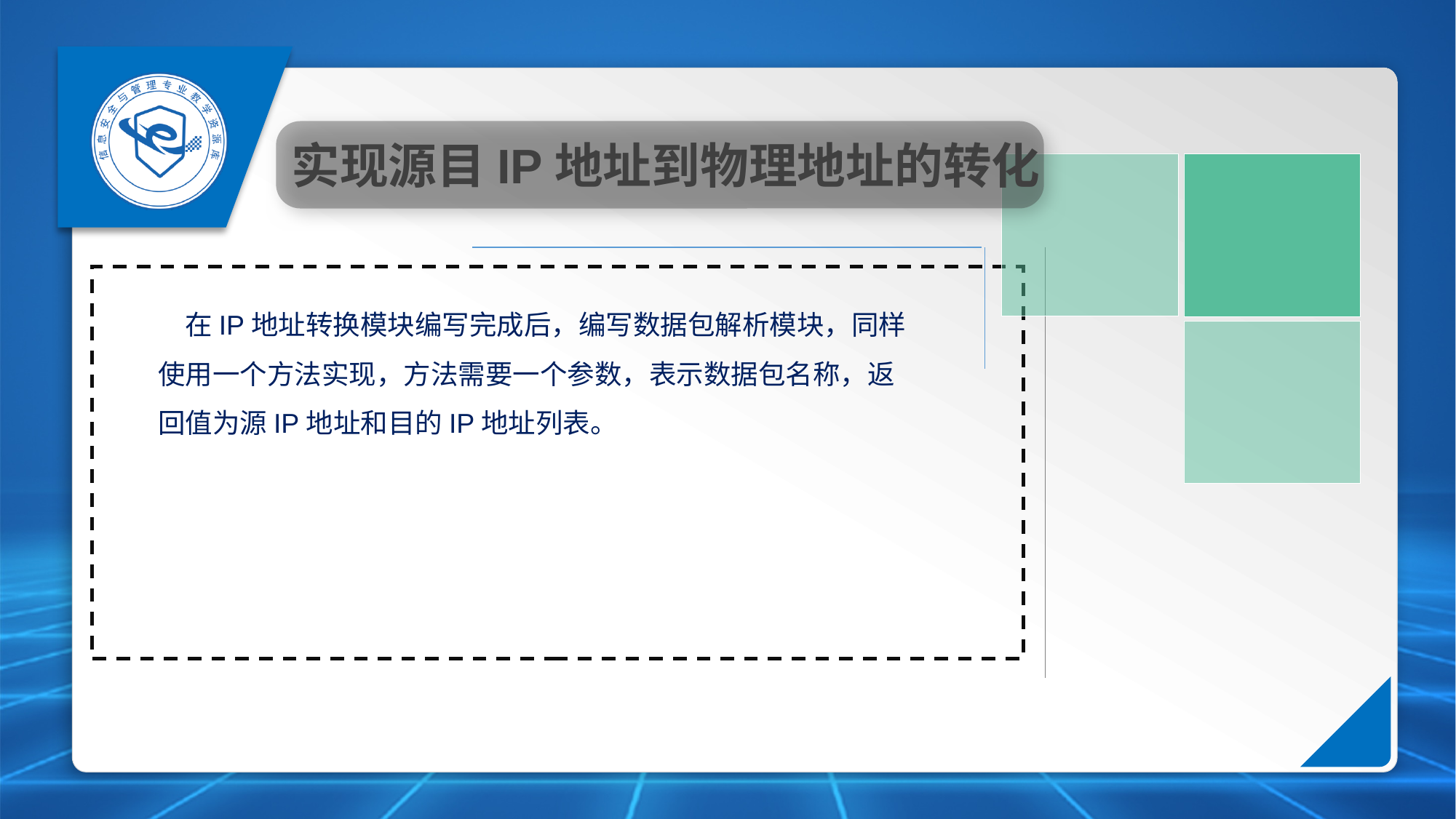

实现源目IP地址到物理地址的转化

在IP地址转换模块编写完成后，编写数据包解析模块，同样使用一个方法实现，方法需要一个参数，表示数据包名称，返回值为源IP地址和目的IP地址列表。